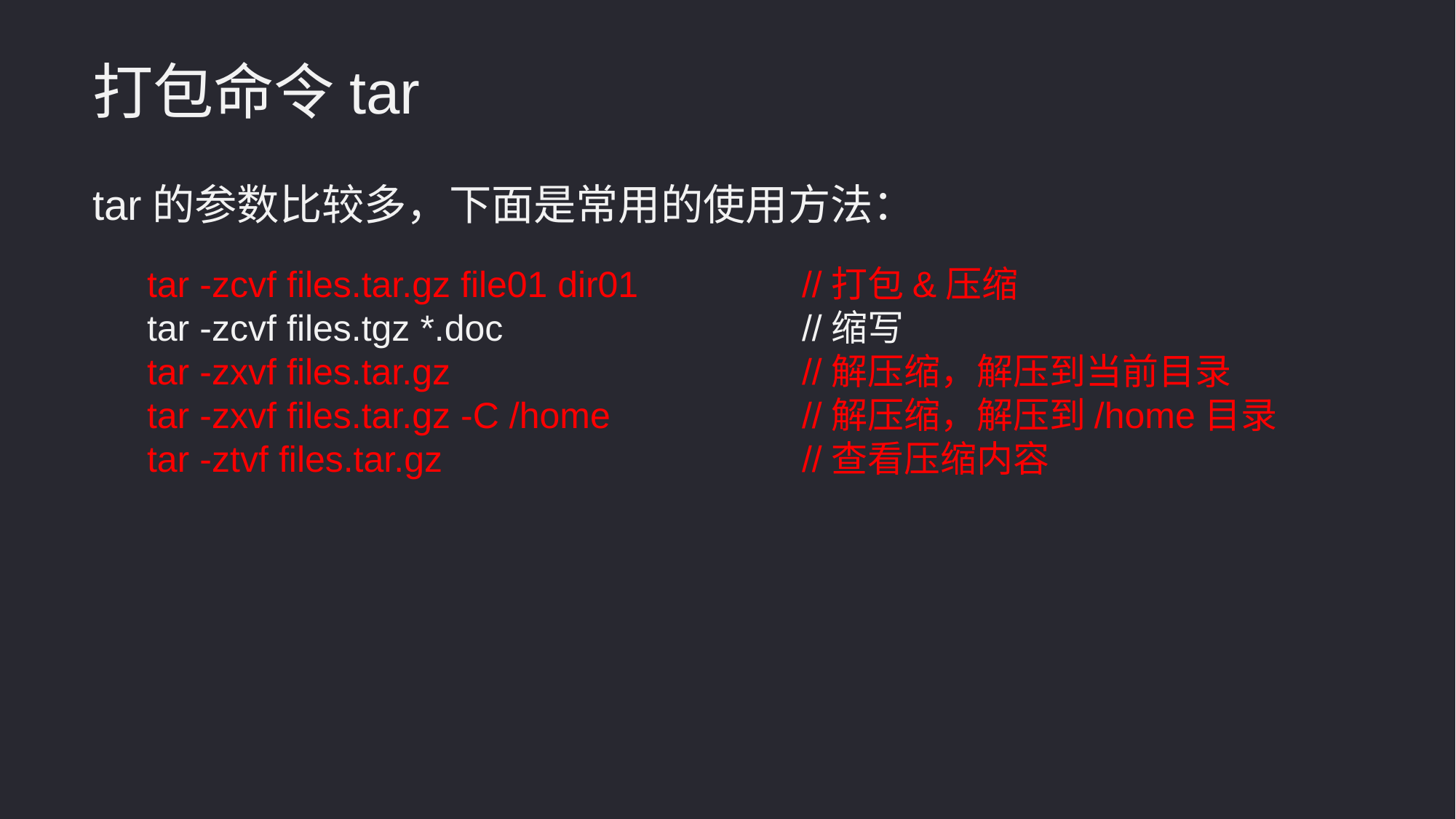

打包命令tar
tar的参数比较多，下面是常用的使用方法：

tar -zcvf files.tar.gz file01 dir01		//打包&压缩
tar -zcvf files.tgz *.doc			//缩写
tar -zxvf files.tar.gz				//解压缩，解压到当前目录
tar -zxvf files.tar.gz -C /home		//解压缩，解压到/home目录
tar -ztvf files.tar.gz				//查看压缩内容